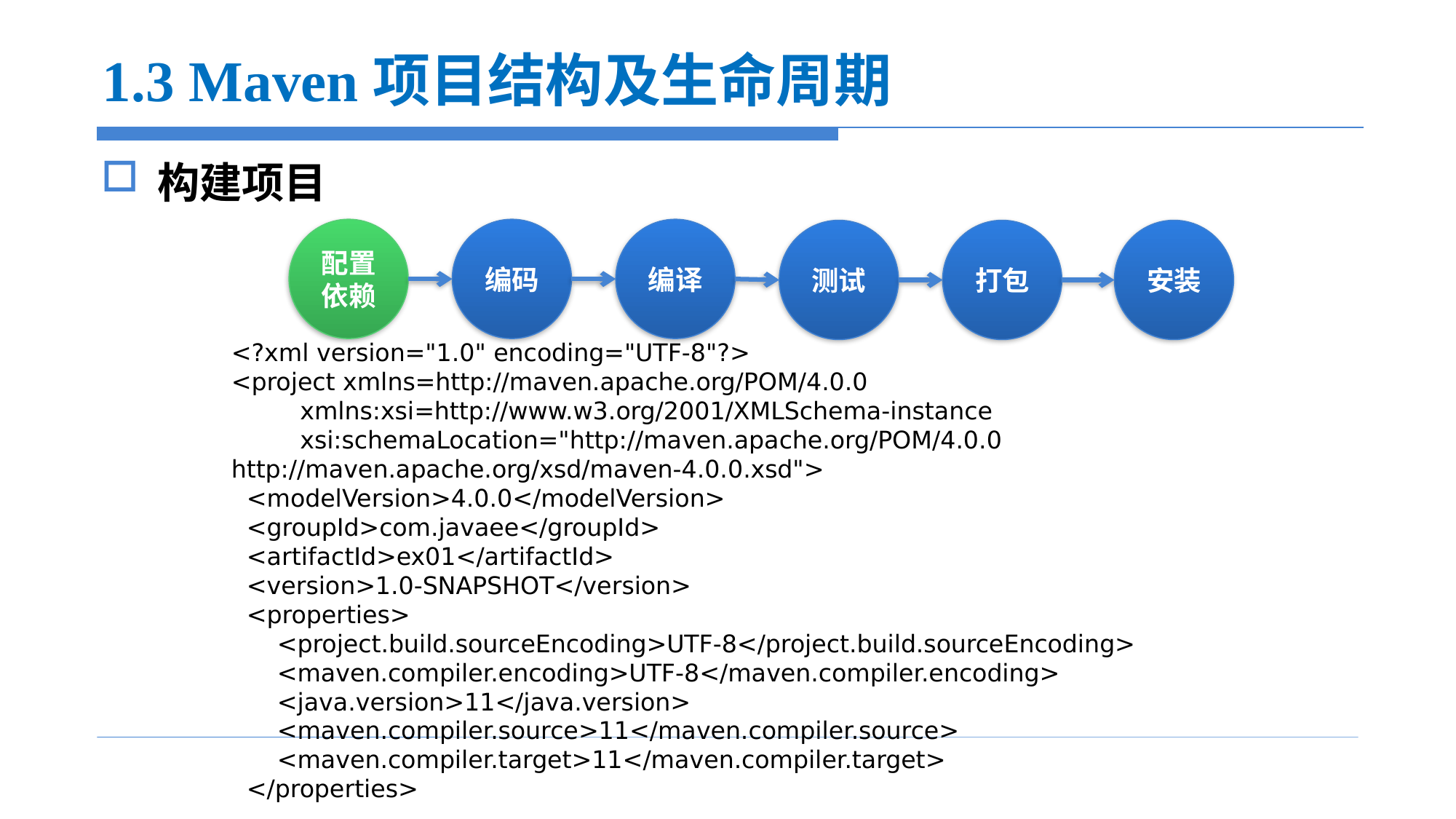

# 1.3 Maven项目结构及生命周期
构建项目
配置依赖
编码
编译
测试
打包
安装
<?xml version="1.0" encoding="UTF-8"?>
<project xmlns=http://maven.apache.org/POM/4.0.0
         xmlns:xsi=http://www.w3.org/2001/XMLSchema-instance
         xsi:schemaLocation="http://maven.apache.org/POM/4.0.0
http://maven.apache.org/xsd/maven-4.0.0.xsd">
  <modelVersion>4.0.0</modelVersion>
  <groupId>com.javaee</groupId>
  <artifactId>ex01</artifactId>
  <version>1.0-SNAPSHOT</version>
  <properties>
      <project.build.sourceEncoding>UTF-8</project.build.sourceEncoding>
      <maven.compiler.encoding>UTF-8</maven.compiler.encoding>
      <java.version>11</java.version>
      <maven.compiler.source>11</maven.compiler.source>
      <maven.compiler.target>11</maven.compiler.target>
  </properties>
21